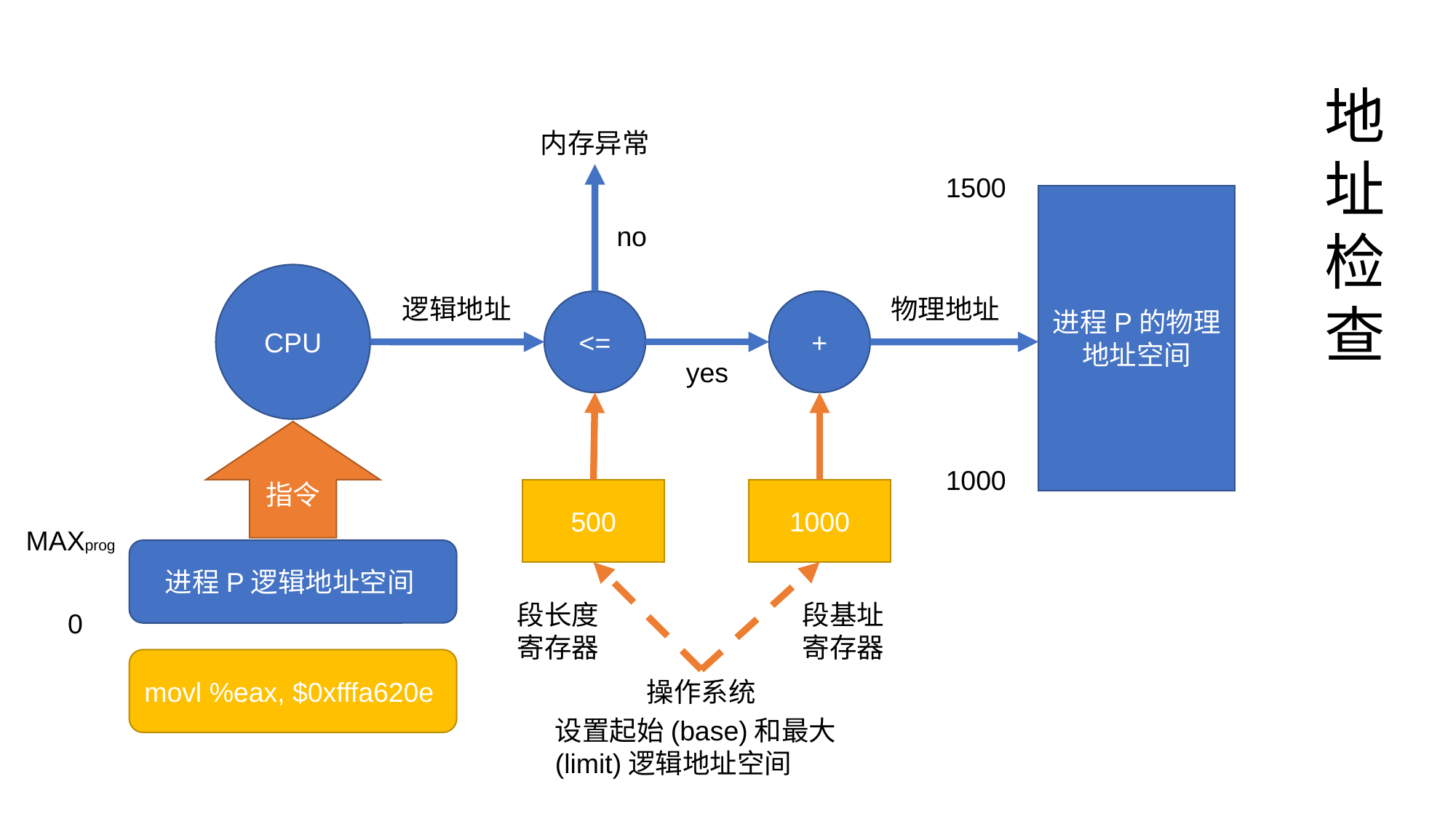

地址检查
内存异常
1500
进程P的物理地址空间
no
CPU
逻辑地址
物理地址
<=
+
yes
指令
1000
500
1000
MAXprog
进程P逻辑地址空间
段长度寄存器
段基址寄存器
0
movl %eax, $0xfffa620e
操作系统
设置起始(base)和最大(limit)逻辑地址空间